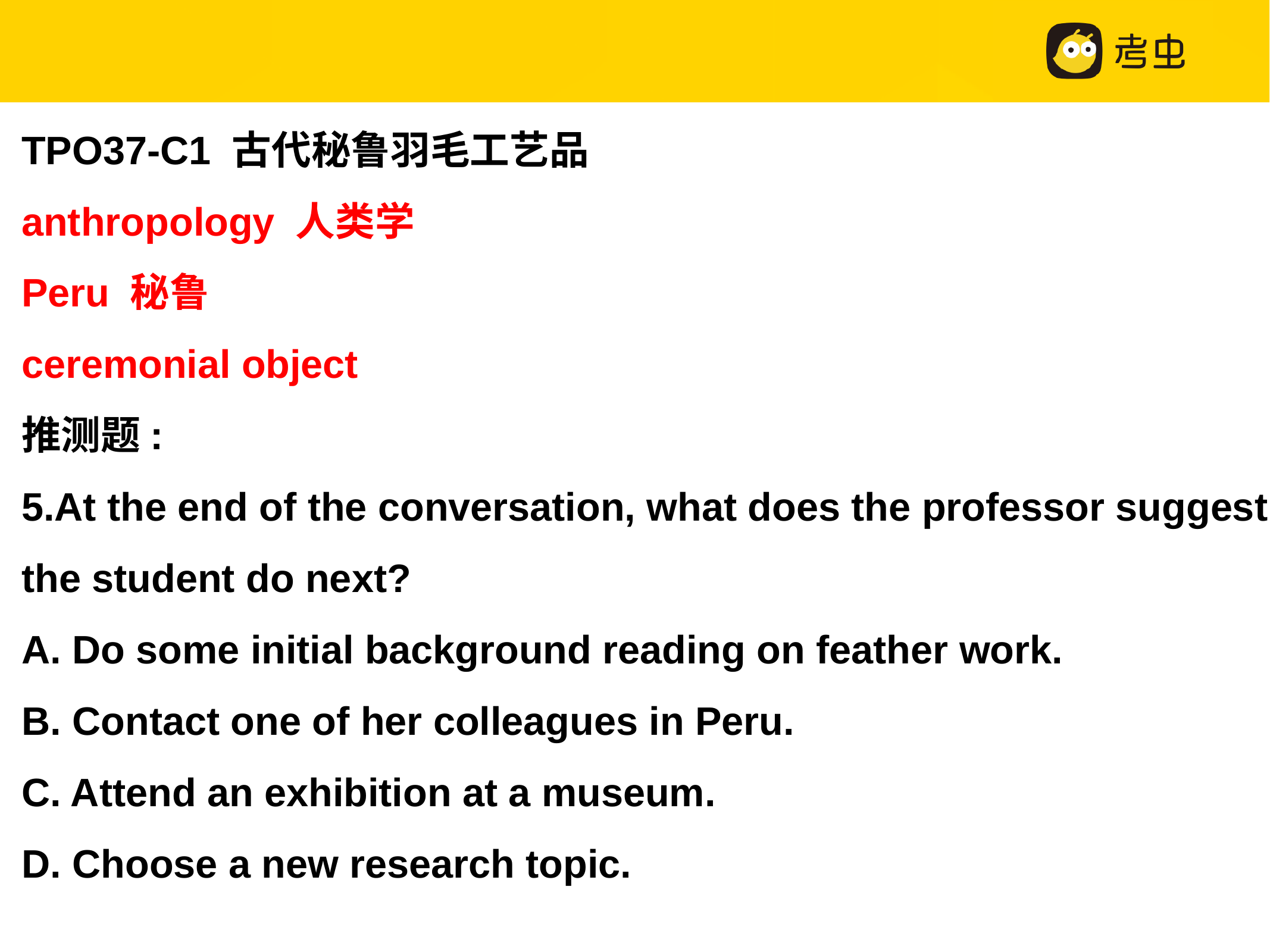

TPO37-C1 古代秘鲁羽毛工艺品
anthropology 人类学
Peru 秘鲁
ceremonial object
推测题:
5.At the end of the conversation, what does the professor suggest the student do next?
A. Do some initial background reading on feather work.
B. Contact one of her colleagues in Peru.
C. Attend an exhibition at a museum.
D. Choose a new research topic.